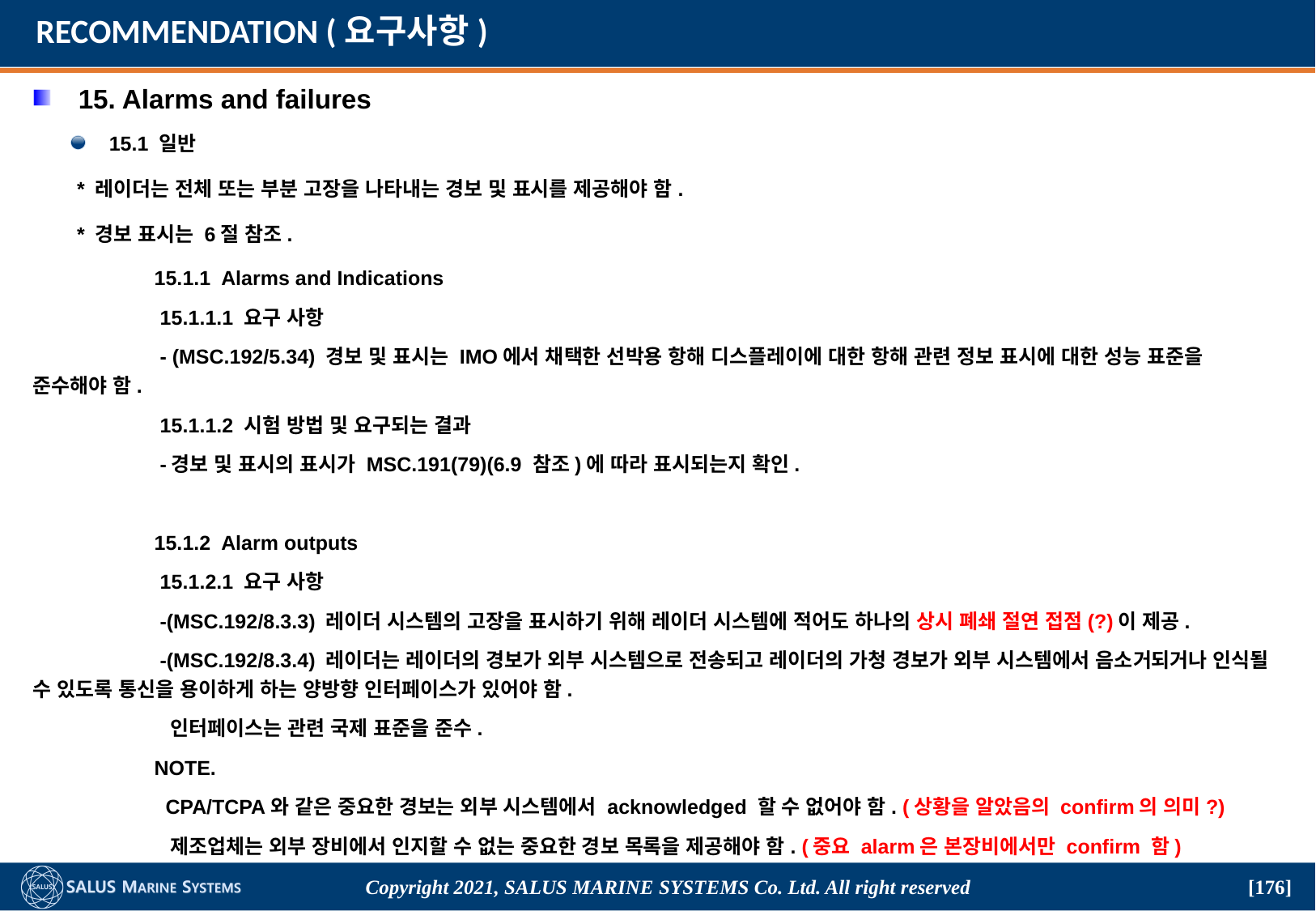

# RECOMMENDATION (요구사항)
15. Alarms and failures
15.1 일반
 * 레이더는 전체 또는 부분 고장을 나타내는 경보 및 표시를 제공해야 함.
 * 경보 표시는 6절 참조.
	15.1.1  Alarms and Indications
	 15.1.1.1 요구 사항
	 - (MSC.192/5.34) 경보 및 표시는 IMO에서 채택한 선박용 항해 디스플레이에 대한 항해 관련 정보 표시에 대한 성능 표준을 준수해야 함.
	 15.1.1.2 시험 방법 및 요구되는 결과
	 -경보 및 표시의 표시가 MSC.191(79)(6.9 참조)에 따라 표시되는지 확인.

	15.1.2  Alarm outputs
	 15.1.2.1 요구 사항
	 -(MSC.192/8.3.3) 레이더 시스템의 고장을 표시하기 위해 레이더 시스템에 적어도 하나의 상시 폐쇄 절연 접점(?)이 제공.
	 -(MSC.192/8.3.4) 레이더는 레이더의 경보가 외부 시스템으로 전송되고 레이더의 가청 경보가 외부 시스템에서 음소거되거나 인식될 수 있도록 통신을 용이하게 하는 양방향 인터페이스가 있어야 함.
	  인터페이스는 관련 국제 표준을 준수.
	NOTE.
	  CPA/TCPA와 같은 중요한 경보는 외부 시스템에서 acknowledged 할 수 없어야 함. (상황을 알았음의 confirm의 의미?)
	  제조업체는 외부 장비에서 인지할 수 없는 중요한 경보 목록을 제공해야 함. (중요 alarm은 본장비에서만 confirm 함)
Copyright 2021, SALUS Marine Systems Co. Ltd. All right reserved
[176]